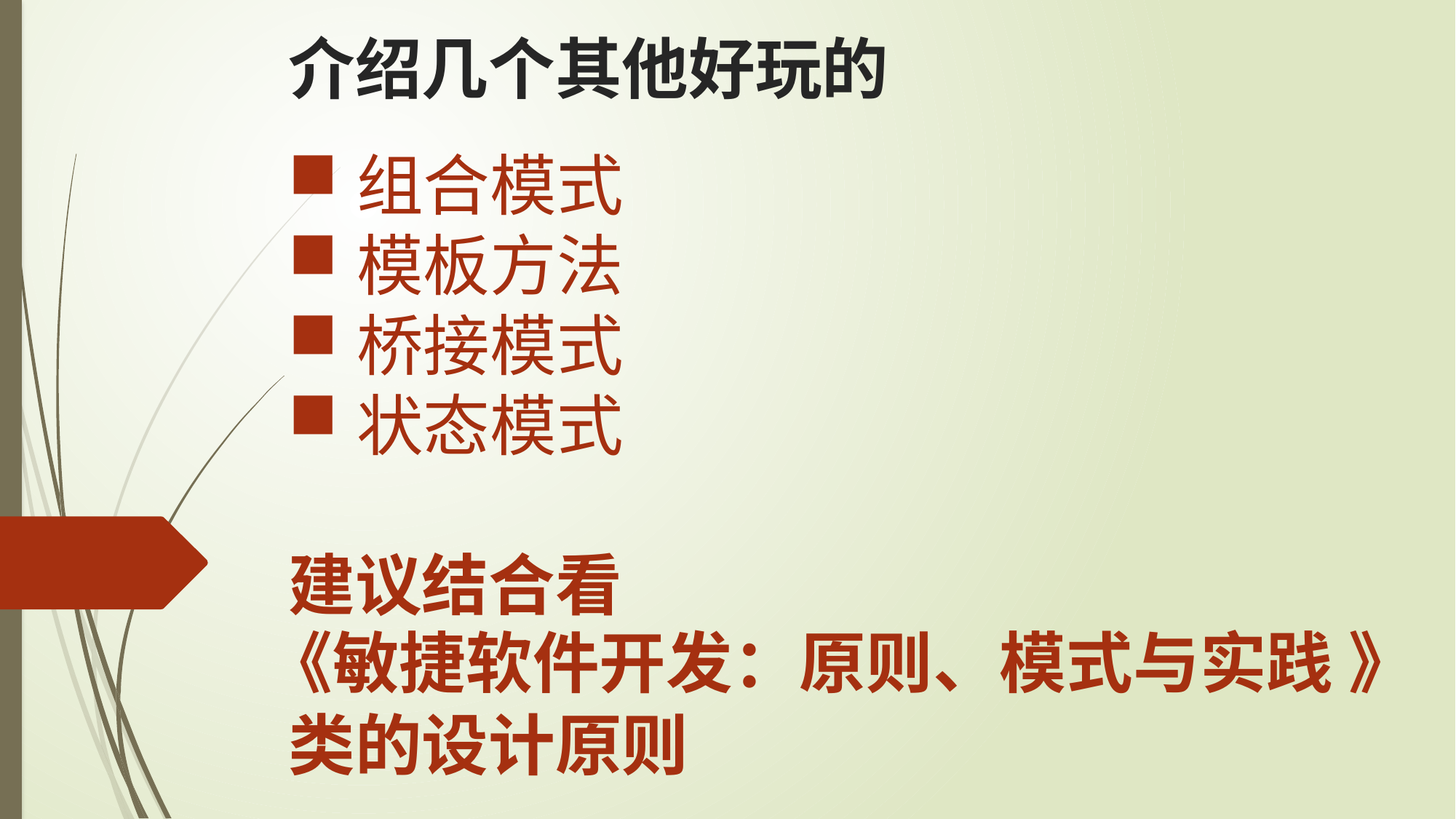

介绍几个其他好玩的

组合模式
模板方法
桥接模式
状态模式

建议结合看

类的设计原则
《敏捷软件开发：原则、模式与实践 》